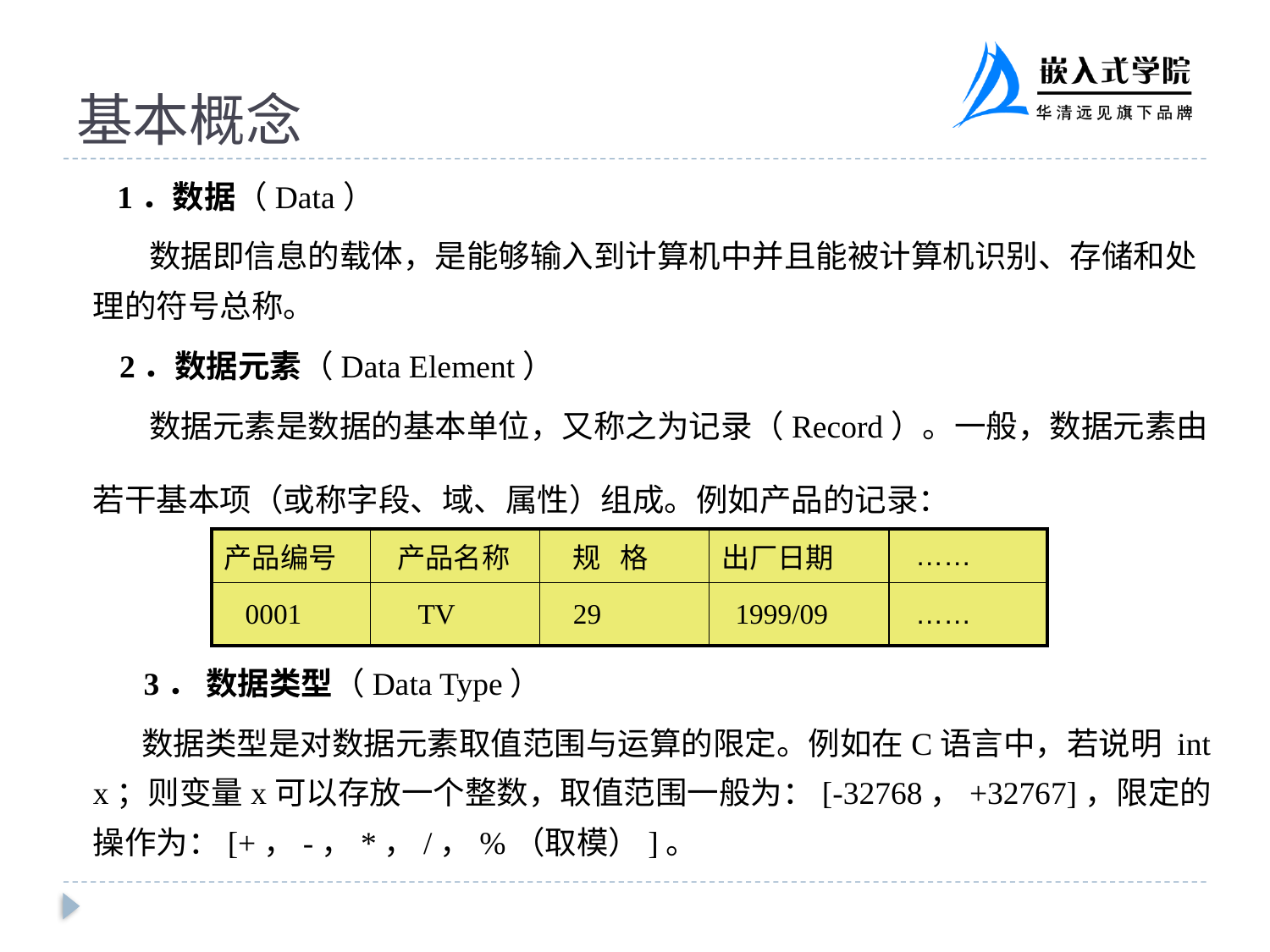

# 基本概念
	   1．数据（Data）
            数据即信息的载体，是能够输入到计算机中并且能被计算机识别、存储和处理的符号总称。
        2．数据元素（Data Element）
            数据元素是数据的基本单位，又称之为记录（Record）。一般，数据元素由若干基本项（或称字段、域、属性）组成。例如产品的记录：

           3． 数据类型（Data Type）
           数据类型是对数据元素取值范围与运算的限定。例如在C语言中，若说明 int x；则变量x可以存放一个整数，取值范围一般为：[-32768，+32767]，限定的操作为：[+，-，*，/，%（取模）]。
| 产品编号 | 产品名称 | 规 格 | 出厂日期 | …… |
| --- | --- | --- | --- | --- |
| 0001 | TV | 29 | 1999/09 | …… |
11